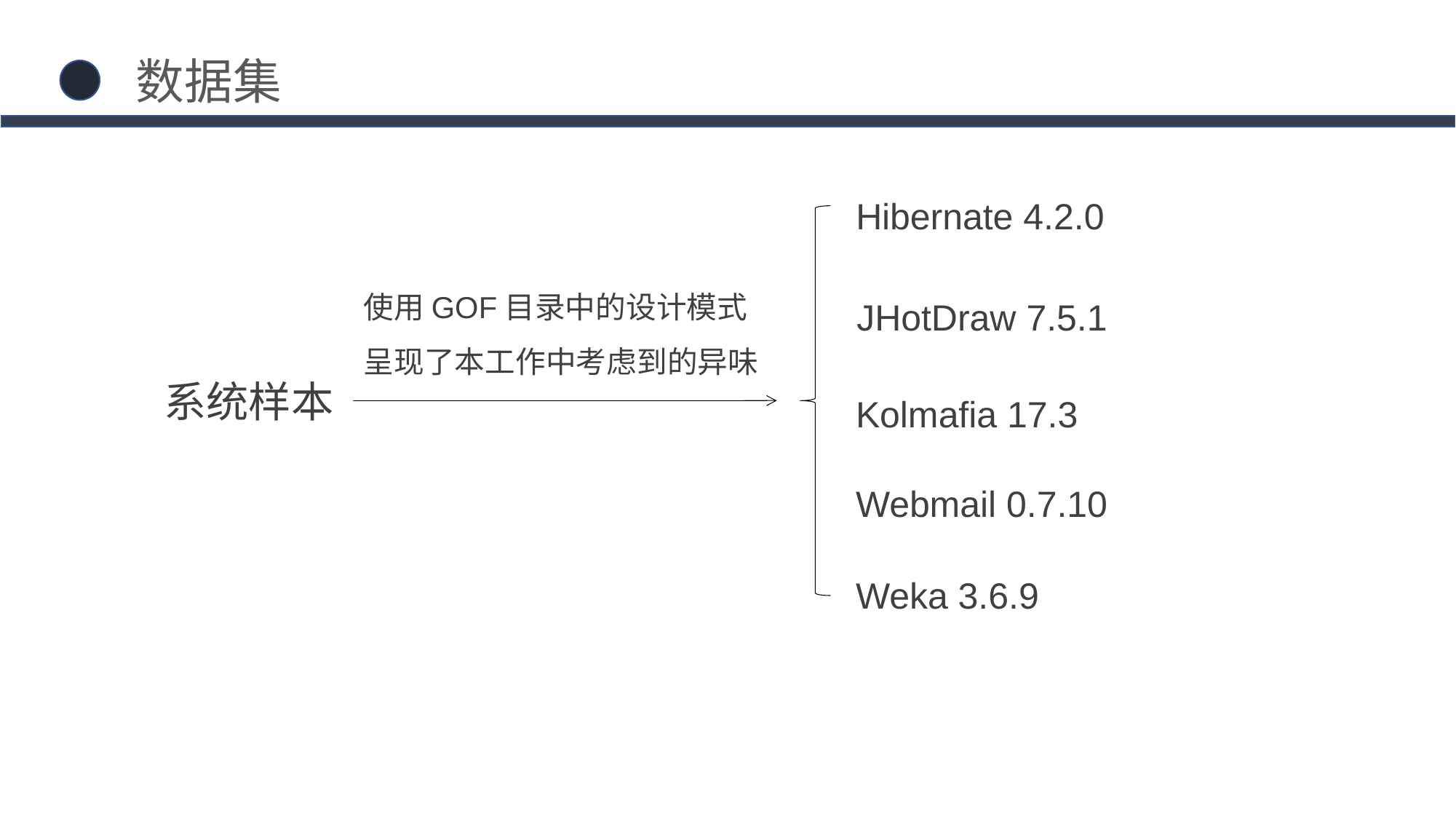

数据集

Hibernate 4.2.0

使用GOF目录中的设计模式
呈现了本工作中考虑到的异味
JHotDraw 7.5.1
系统样本
Kolmafia 17.3
Webmail 0.7.10
Weka 3.6.9